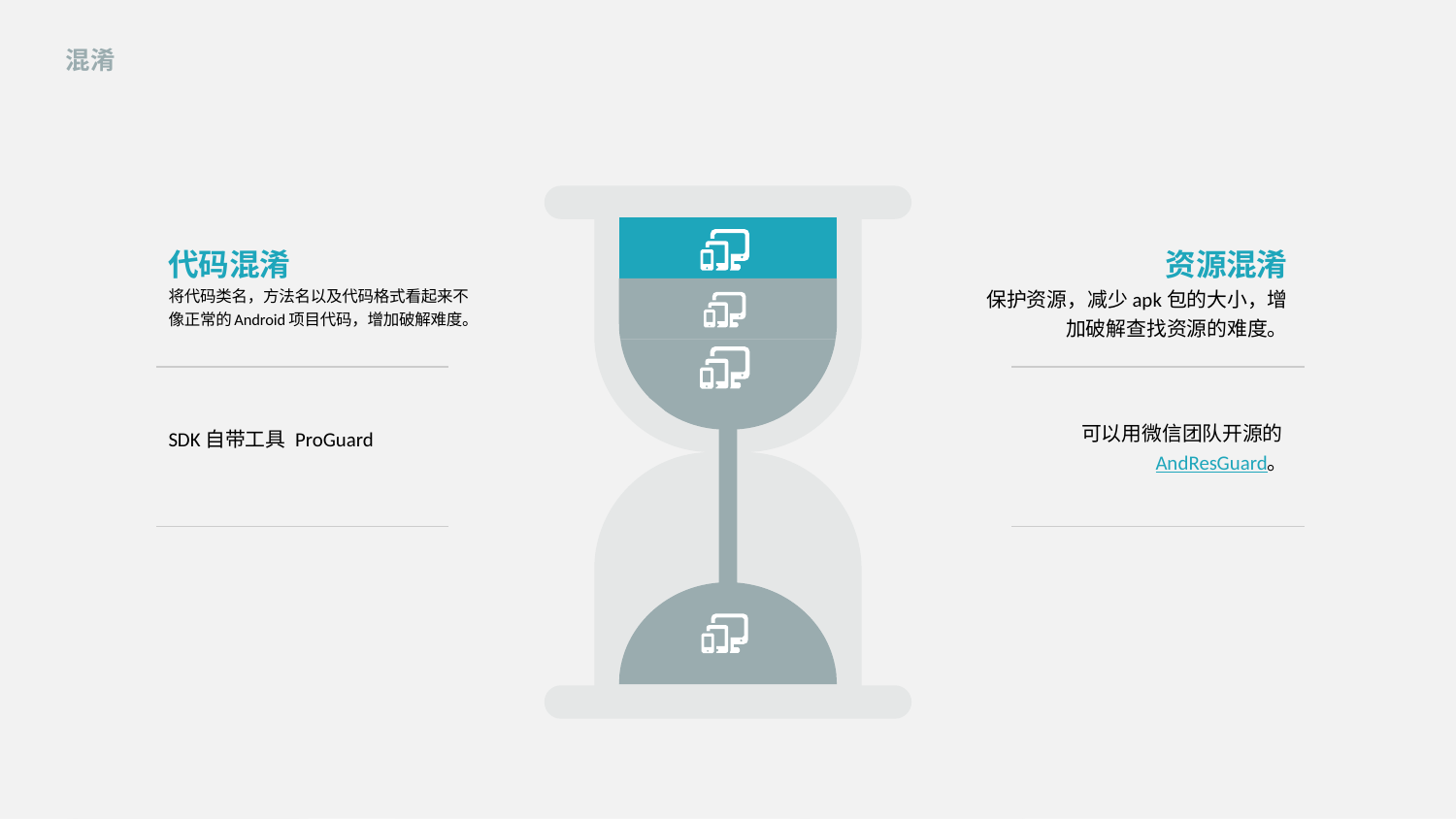

混淆

代码混淆
将代码类名，方法名以及代码格式看起来不像正常的Android项目代码，增加破解难度。

SDK自带工具 ProGuard
资源混淆
保护资源，减少apk包的大小，增加破解查找资源的难度。
可以用微信团队开源的AndResGuard。